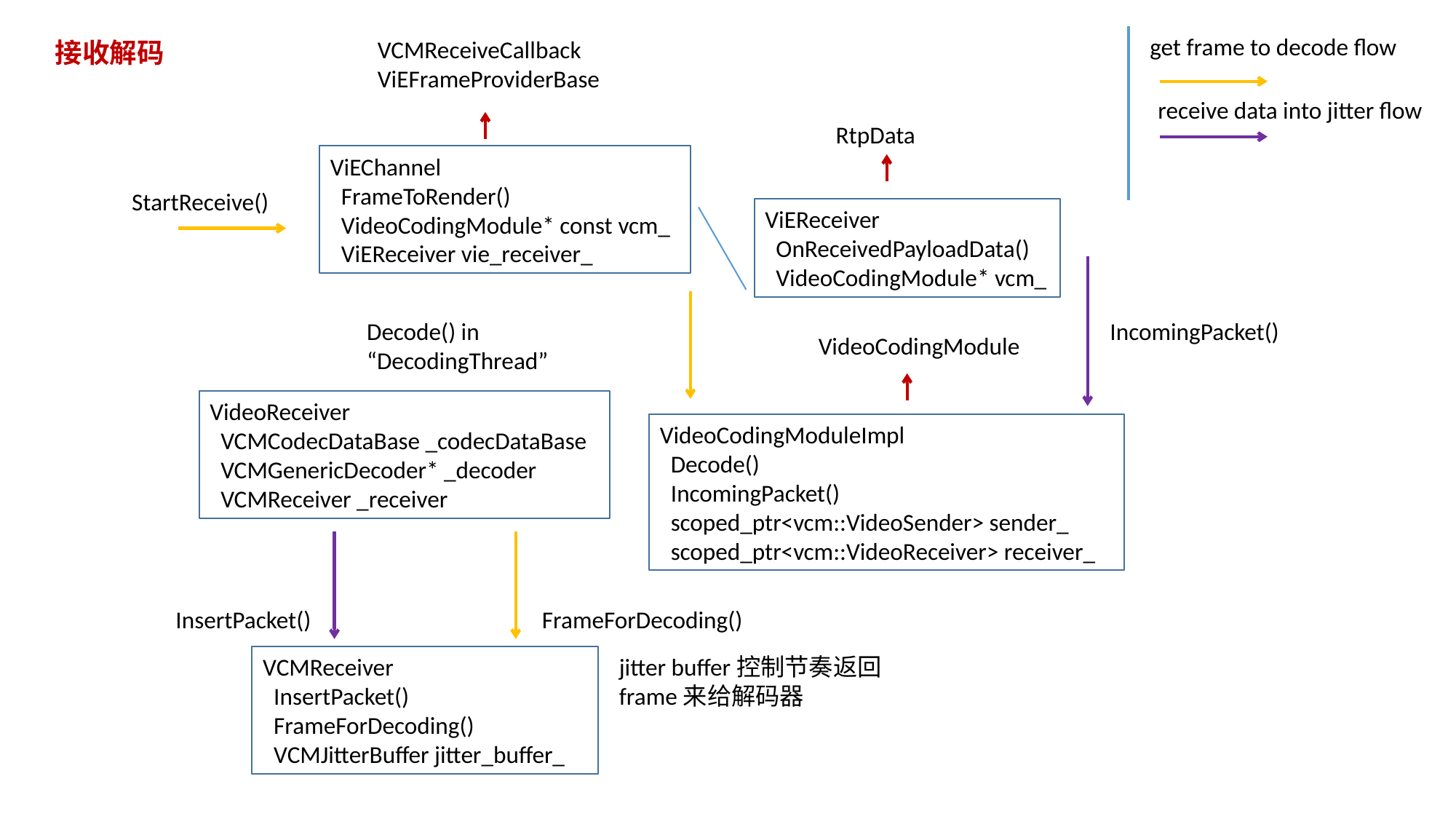

get frame to decode flow
VCMReceiveCallback
ViEFrameProviderBase
接收解码
receive data into jitter flow
RtpData
ViEChannel
  FrameToRender()
  VideoCodingModule* const vcm_
  ViEReceiver vie_receiver_
StartReceive()
ViEReceiver
  OnReceivedPayloadData()
  VideoCodingModule* vcm_
Decode() in “DecodingThread”
IncomingPacket()
VideoCodingModule
VideoReceiver
  VCMCodecDataBase _codecDataBase
  VCMGenericDecoder* _decoder
  VCMReceiver _receiver
VideoCodingModuleImpl
  Decode()
  IncomingPacket()
  scoped_ptr<vcm::VideoSender> sender_
  scoped_ptr<vcm::VideoReceiver> receiver_
InsertPacket()
FrameForDecoding()
VCMReceiver
  InsertPacket()
  FrameForDecoding()
  VCMJitterBuffer jitter_buffer_
jitter buffer控制节奏返回
frame来给解码器